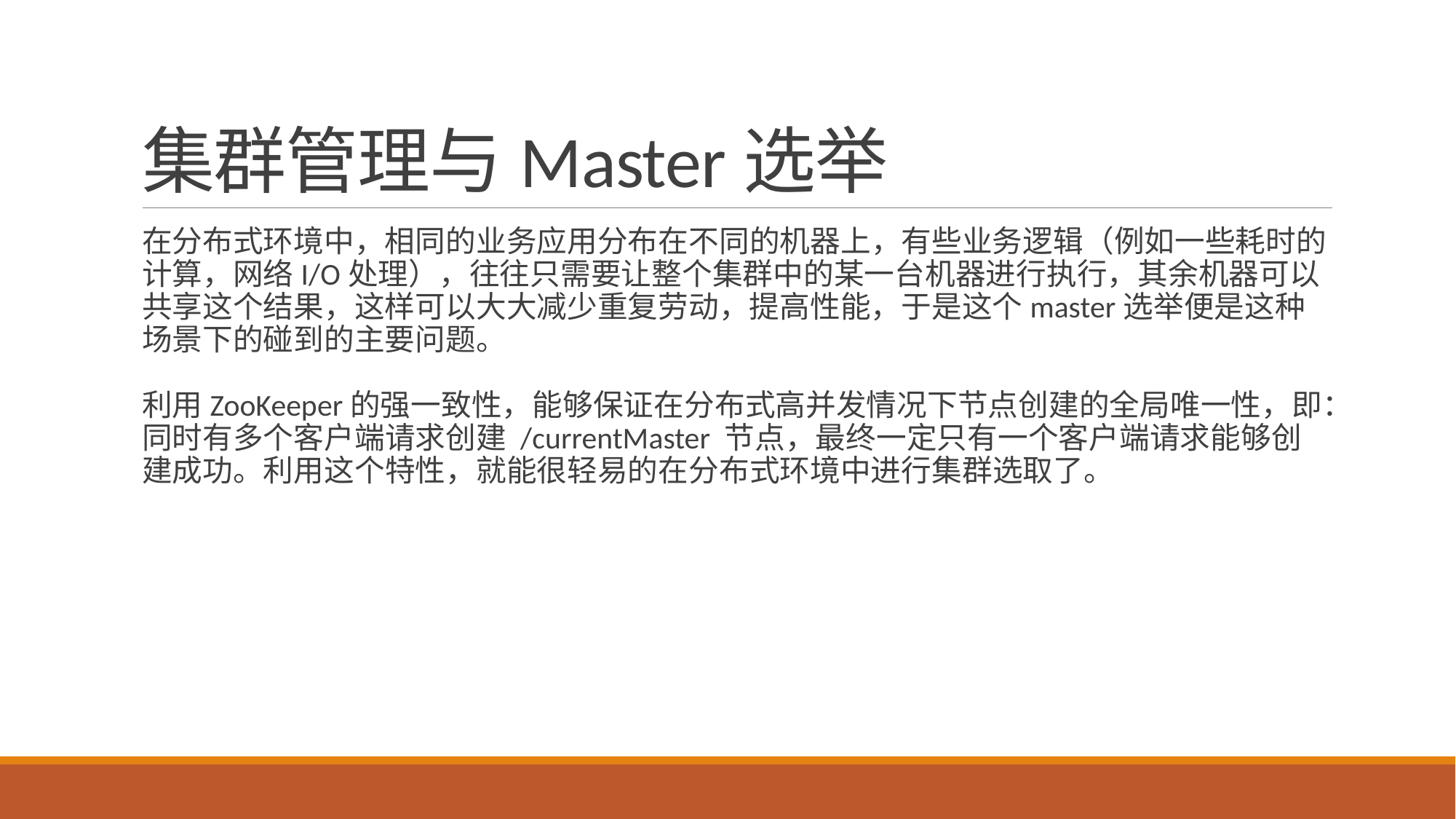

# 集群管理与Master选举
在分布式环境中，相同的业务应用分布在不同的机器上，有些业务逻辑（例如一些耗时的计算，网络I/O处理），往往只需要让整个集群中的某一台机器进行执行，其余机器可以共享这个结果，这样可以大大减少重复劳动，提高性能，于是这个master选举便是这种场景下的碰到的主要问题。
利用ZooKeeper的强一致性，能够保证在分布式高并发情况下节点创建的全局唯一性，即：同时有多个客户端请求创建 /currentMaster 节点，最终一定只有一个客户端请求能够创建成功。利用这个特性，就能很轻易的在分布式环境中进行集群选取了。